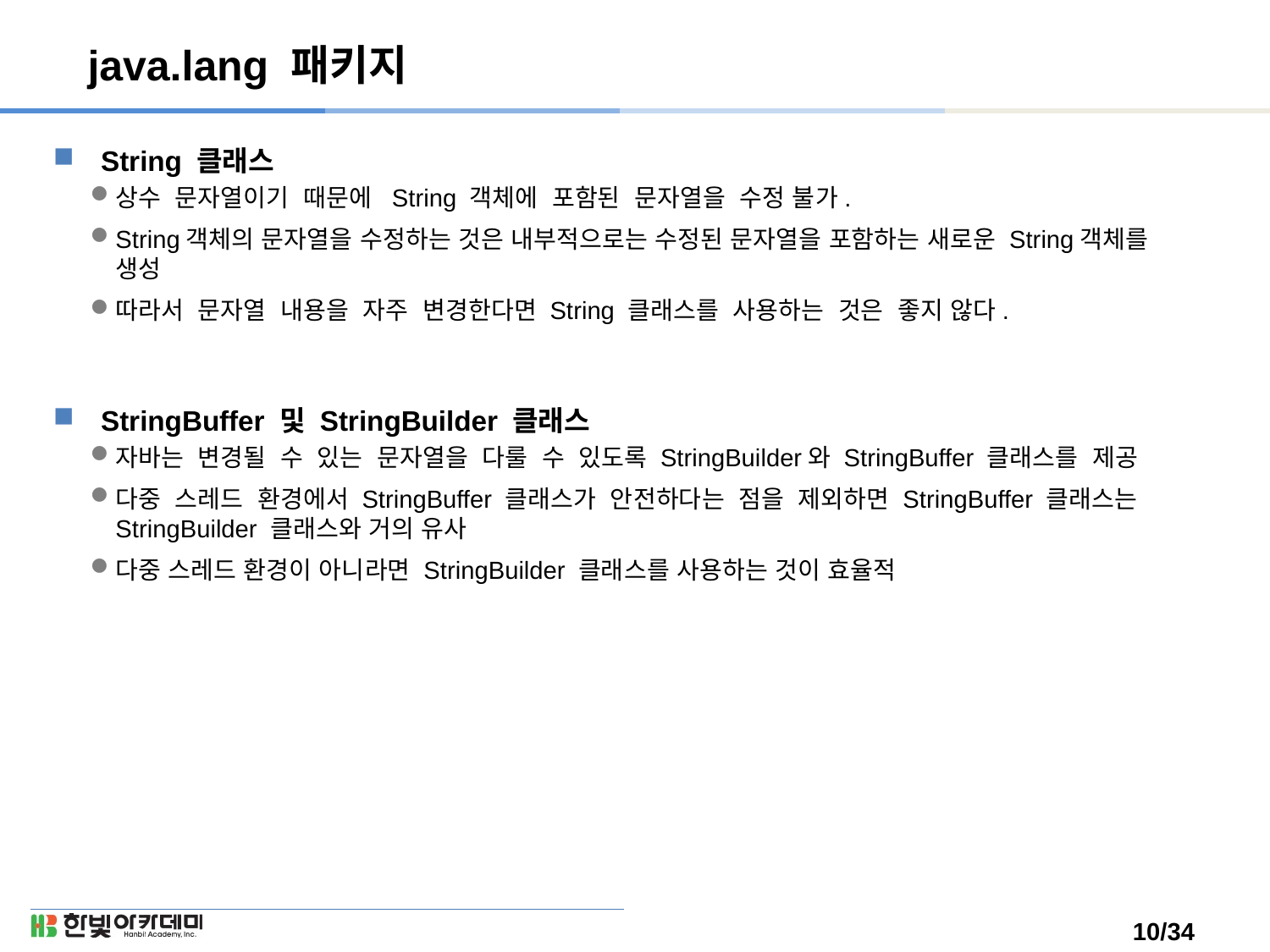

# java.lang 패키지
String 클래스
상수  문자열이기  때문에  String 객체에  포함된  문자열을  수정 불가.
String객체의 문자열을 수정하는 것은 내부적으로는 수정된 문자열을 포함하는 새로운 String객체를  생성
따라서  문자열  내용을  자주  변경한다면 String 클래스를  사용하는  것은  좋지 않다.

StringBuffer 및 StringBuilder 클래스
자바는  변경될  수  있는  문자열을  다룰  수  있도록 StringBuilder와 StringBuffer 클래스를  제공
다중  스레드  환경에서 StringBuffer 클래스가  안전하다는  점을  제외하면 StringBuffer 클래스는 StringBuilder 클래스와 거의 유사
다중 스레드 환경이 아니라면 StringBuilder 클래스를 사용하는 것이 효율적